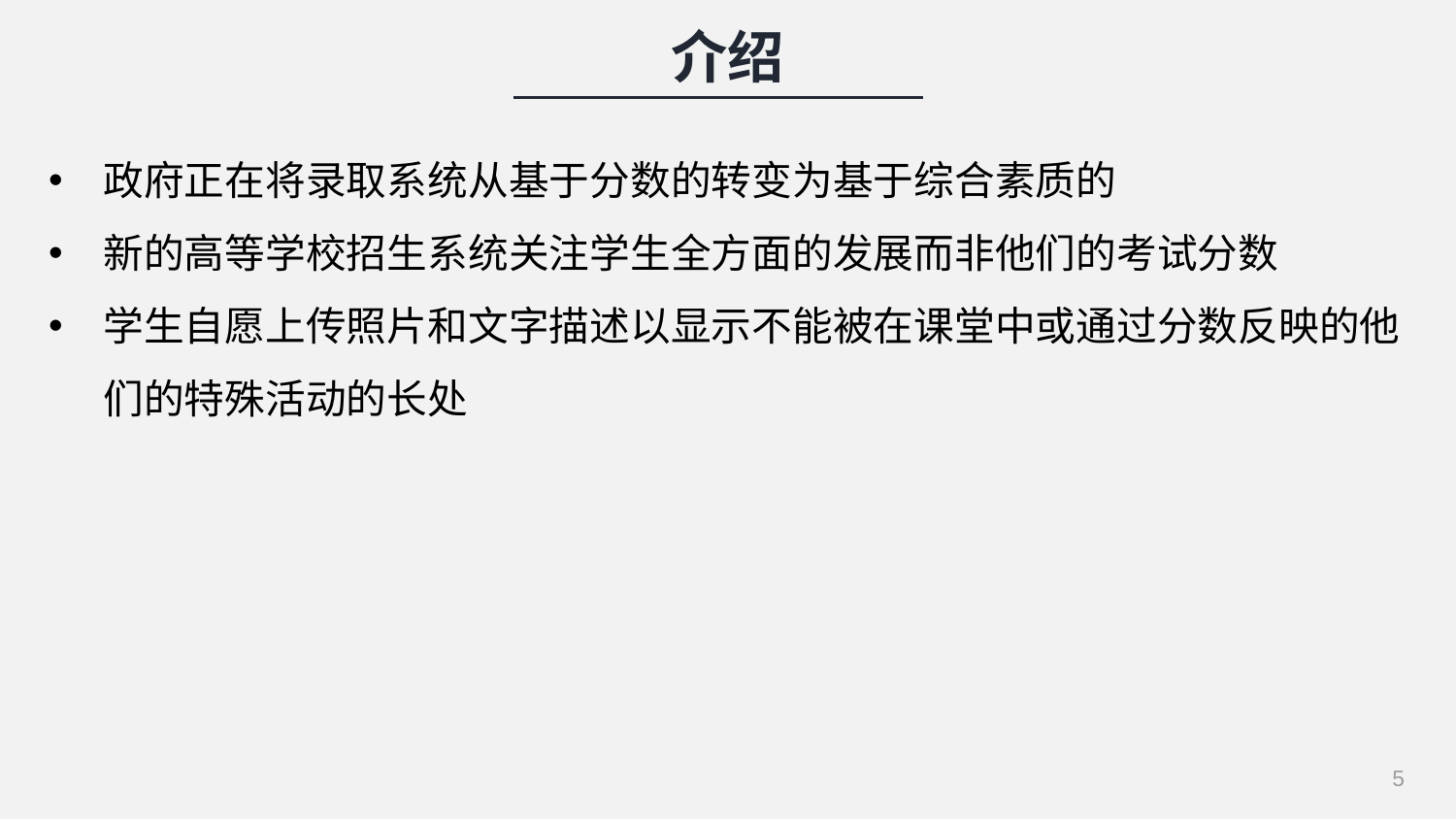

介绍
政府正在将录取系统从基于分数的转变为基于综合素质的
新的高等学校招生系统关注学生全方面的发展而非他们的考试分数
学生自愿上传照片和文字描述以显示不能被在课堂中或通过分数反映的他们的特殊活动的长处
5